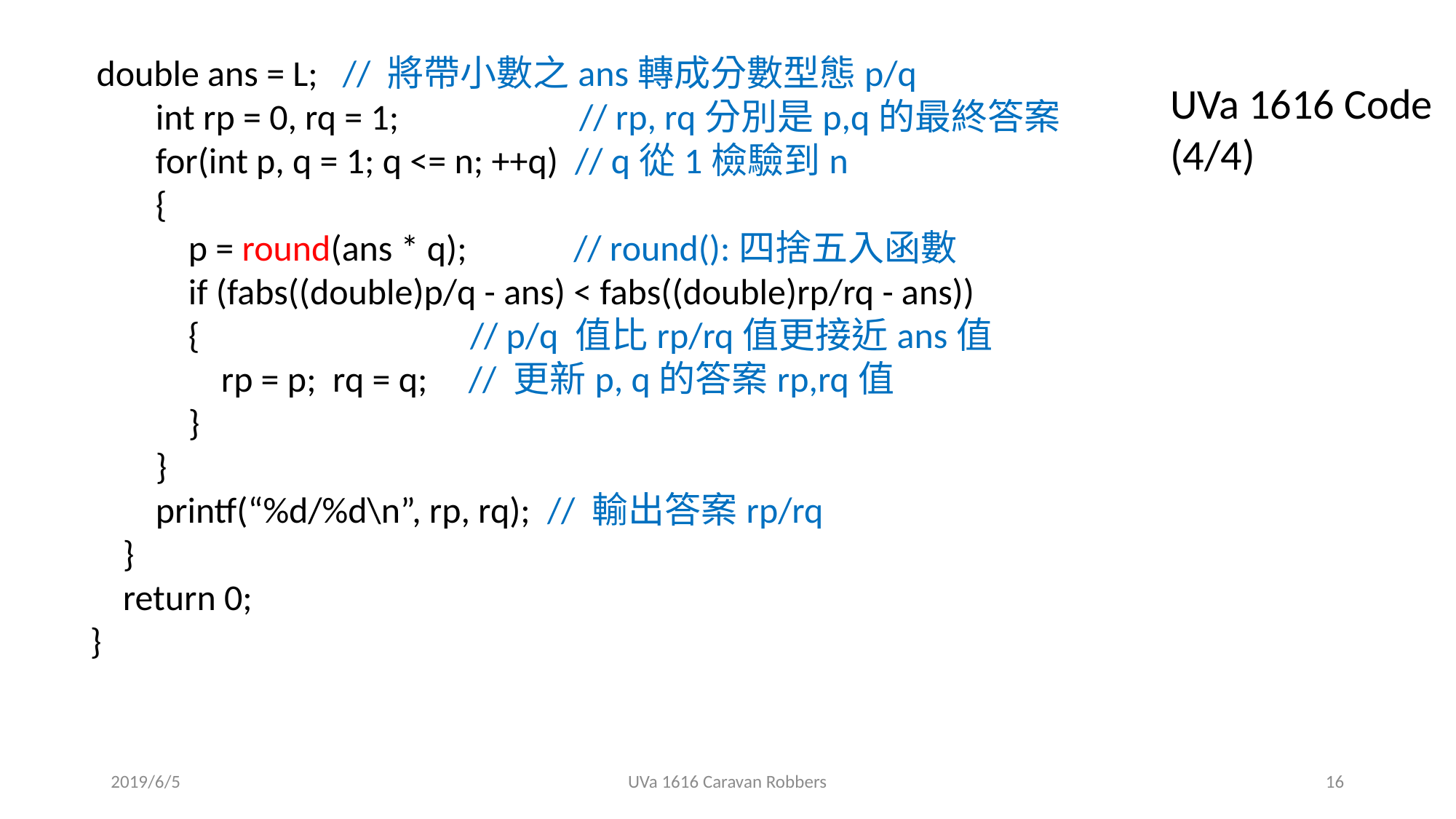

double ans = L;   // 將帶小數之ans轉成分數型態p/q
        int rp = 0, rq = 1;                      // rp, rq分別是p,q的最終答案
        for(int p, q = 1; q <= n; ++q)  // q從1檢驗到n
        {
            p = round(ans * q);             // round():四捨五入函數
            if (fabs((double)p/q - ans) < fabs((double)rp/rq - ans))
            {                                 // p/q 值比rp/rq值更接近ans值
                rp = p;  rq = q;     // 更新p, q的答案rp,rq值
            }
        }
        printf(“%d/%d\n”, rp, rq);  // 輸出答案rp/rq
    }
    return 0;
}
UVa 1616 Code (4/4)
2019/6/5
UVa 1616 Caravan Robbers
16